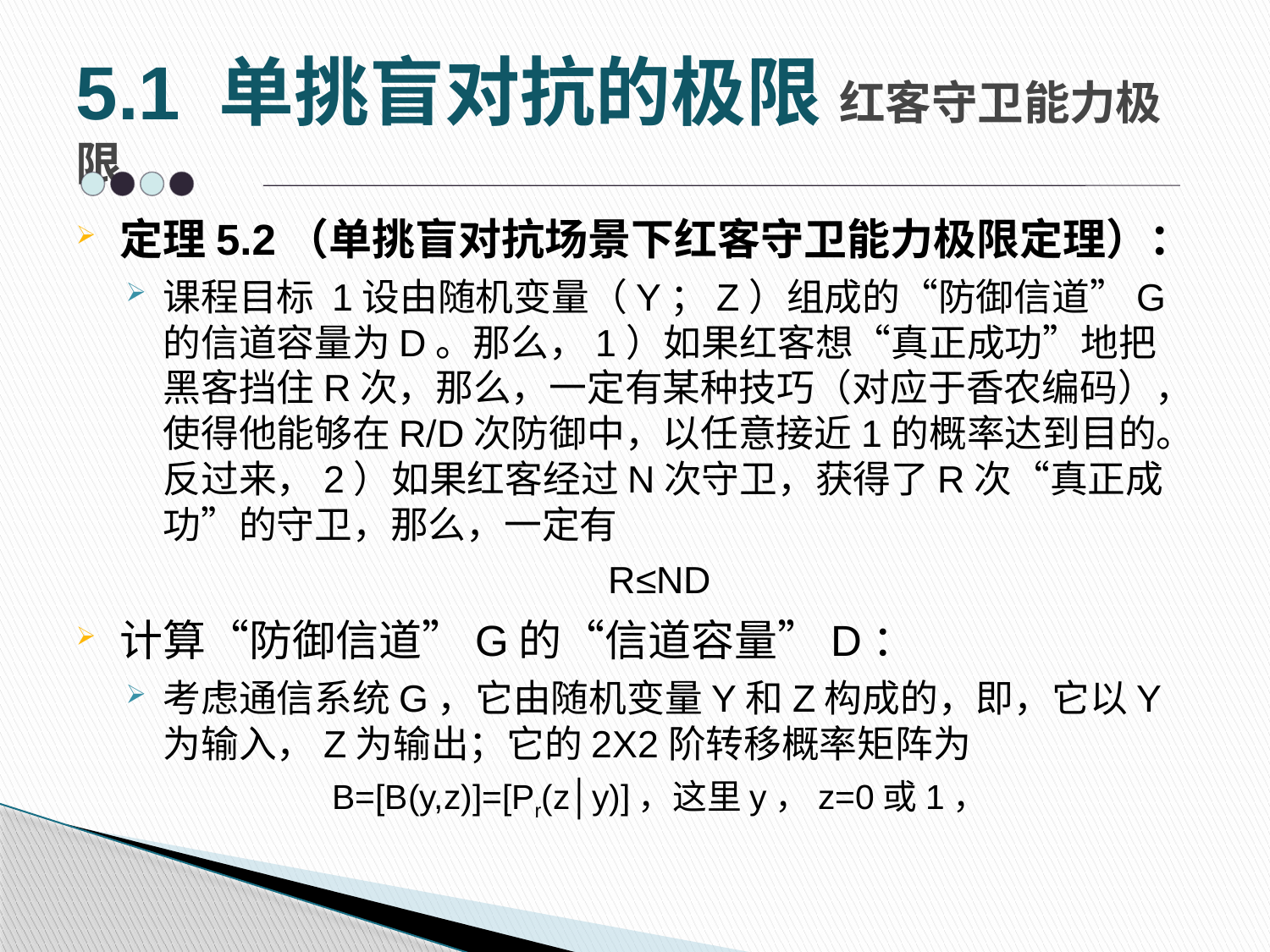

# 5.1 单挑盲对抗的极限 红客守卫能力极限

定理5.2（单挑盲对抗场景下红客守卫能力极限定理）：
课程目标 1设由随机变量（Y；Z）组成的“防御信道”G的信道容量为D。那么，1）如果红客想“真正成功”地把黑客挡住R次，那么，一定有某种技巧（对应于香农编码），使得他能够在R/D次防御中，以任意接近1的概率达到目的。反过来，2）如果红客经过N次守卫，获得了R次“真正成功”的守卫，那么，一定有
R≤ND
计算“防御信道”G的“信道容量”D：
考虑通信系统G，它由随机变量Y和Z构成的，即，它以Y为输入，Z为输出；它的2X2阶转移概率矩阵为
B=[B(y,z)]=[Pr(z│y)]，这里y，z=0或1，